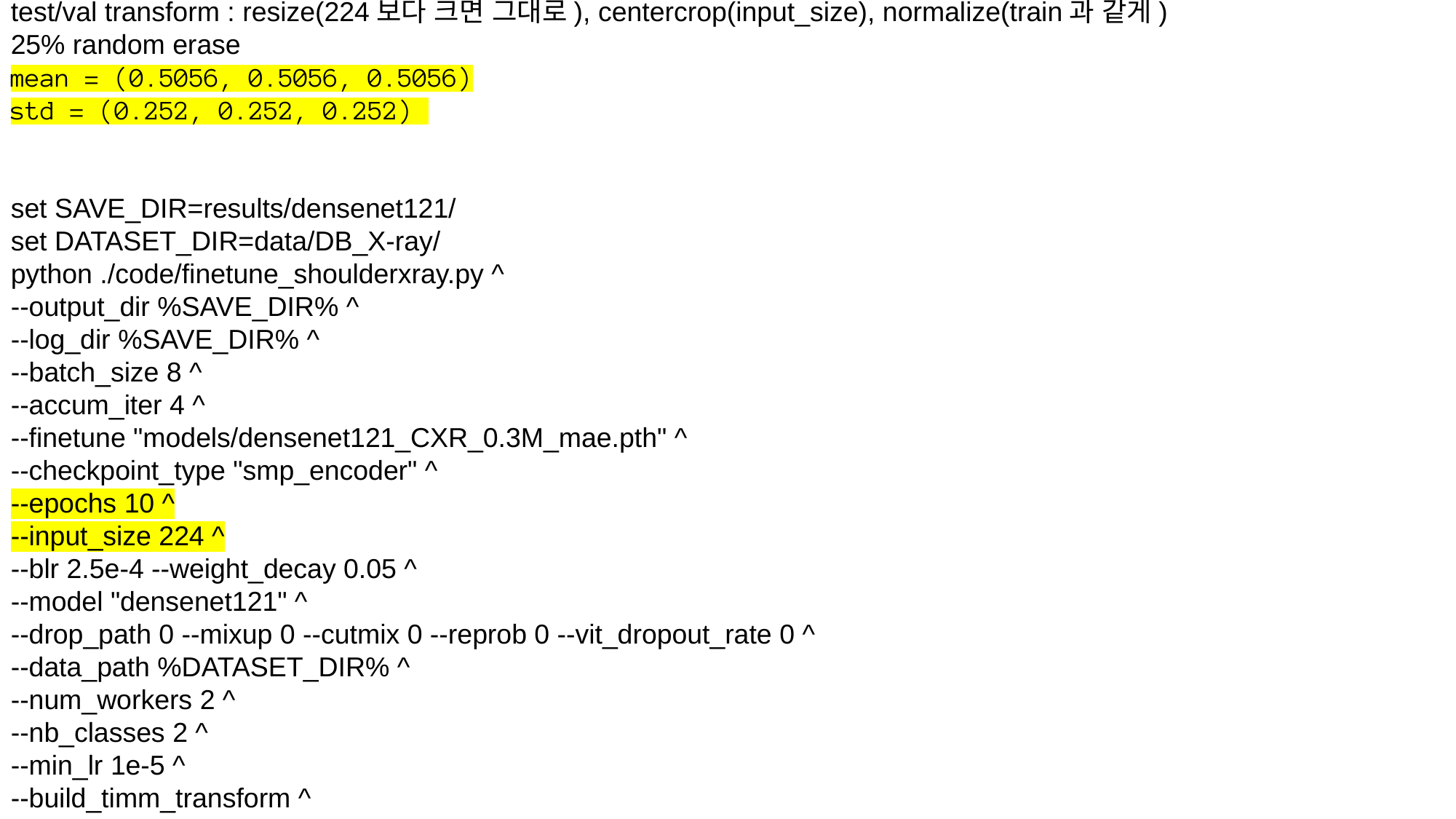

Train : RAsampler
Lr layer_decay=0.55
Base lr = 1e-3,
Absolute_lr = base_lr * total_batch_size / 256
Train transform : randomaug 6
test/val transform : resize(224보다 크면 그대로), centercrop(input_size), normalize(train과 같게)
25% random erase
mean = (0.5056, 0.5056, 0.5056)
std = (0.252, 0.252, 0.252)

set SAVE_DIR=results/densenet121/
set DATASET_DIR=data/DB_X-ray/
python ./code/finetune_shoulderxray.py ^
--output_dir %SAVE_DIR% ^
--log_dir %SAVE_DIR% ^
--batch_size 8 ^
--accum_iter 4 ^
--finetune "models/densenet121_CXR_0.3M_mae.pth" ^
--checkpoint_type "smp_encoder" ^
--epochs 10 ^
--input_size 224 ^
--blr 2.5e-4 --weight_decay 0.05 ^
--model "densenet121" ^
--drop_path 0 --mixup 0 --cutmix 0 --reprob 0 --vit_dropout_rate 0 ^
--data_path %DATASET_DIR% ^
--num_workers 2 ^
--nb_classes 2 ^
--min_lr 1e-5 ^
--build_timm_transform ^
--aa "rand-m6-mstd0.5-inc1" ^
--repeated_aug ^
--warmup_epochs 5 ^
--eval_interval 10 ^
--device